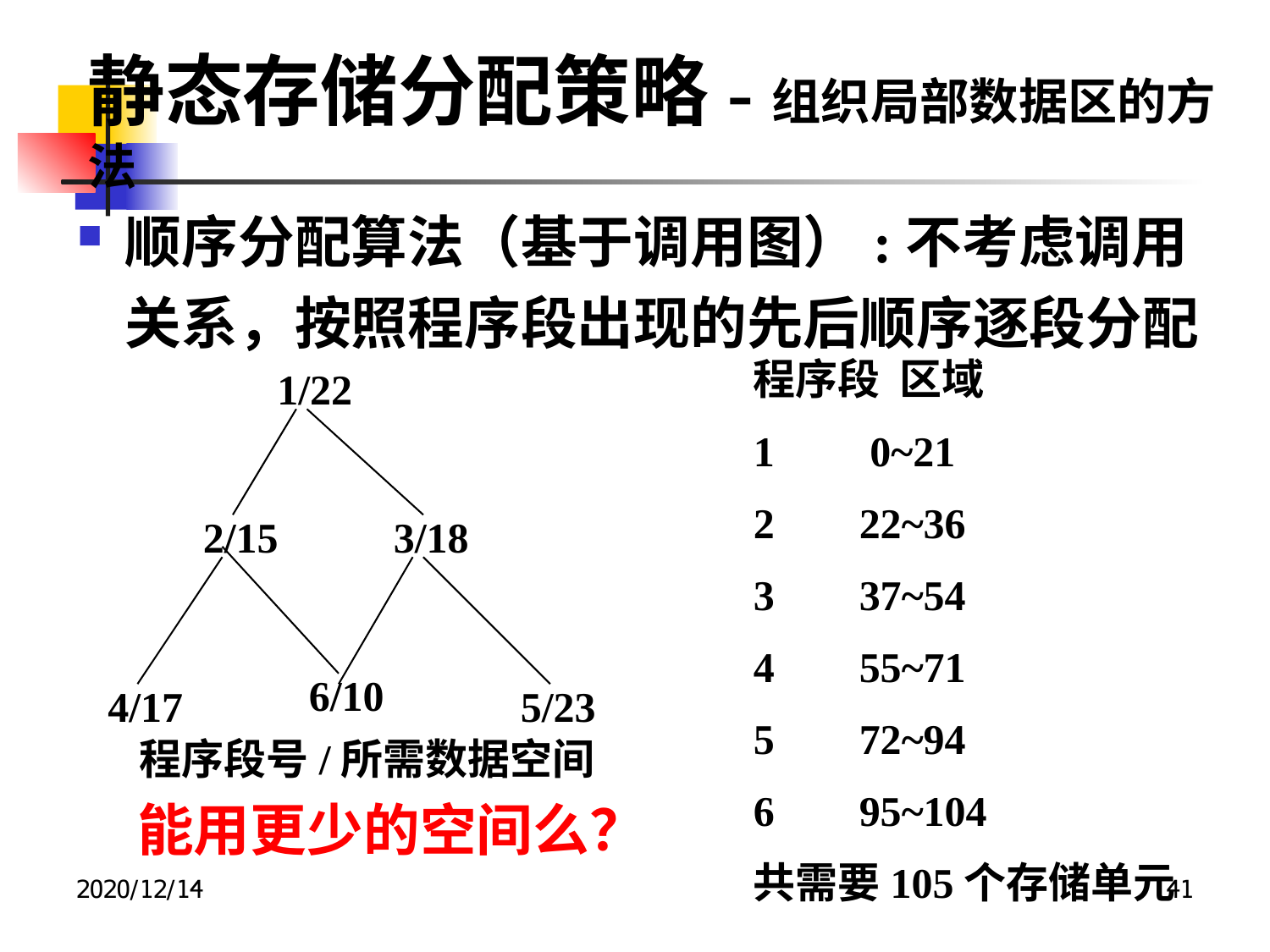

静态存储分配策略-组织局部数据区的方法
顺序分配算法（基于调用图）:不考虑调用关系，按照程序段出现的先后顺序逐段分配
程序段  区域
     0~21
    22~36
    37~54
    55~71
    72~94
    95~104
共需要105个存储单元
1/22

2/15
3/18

6/10
4/17
5/23
程序段号/所需数据空间
能用更少的空间么？
2020/12/14
41